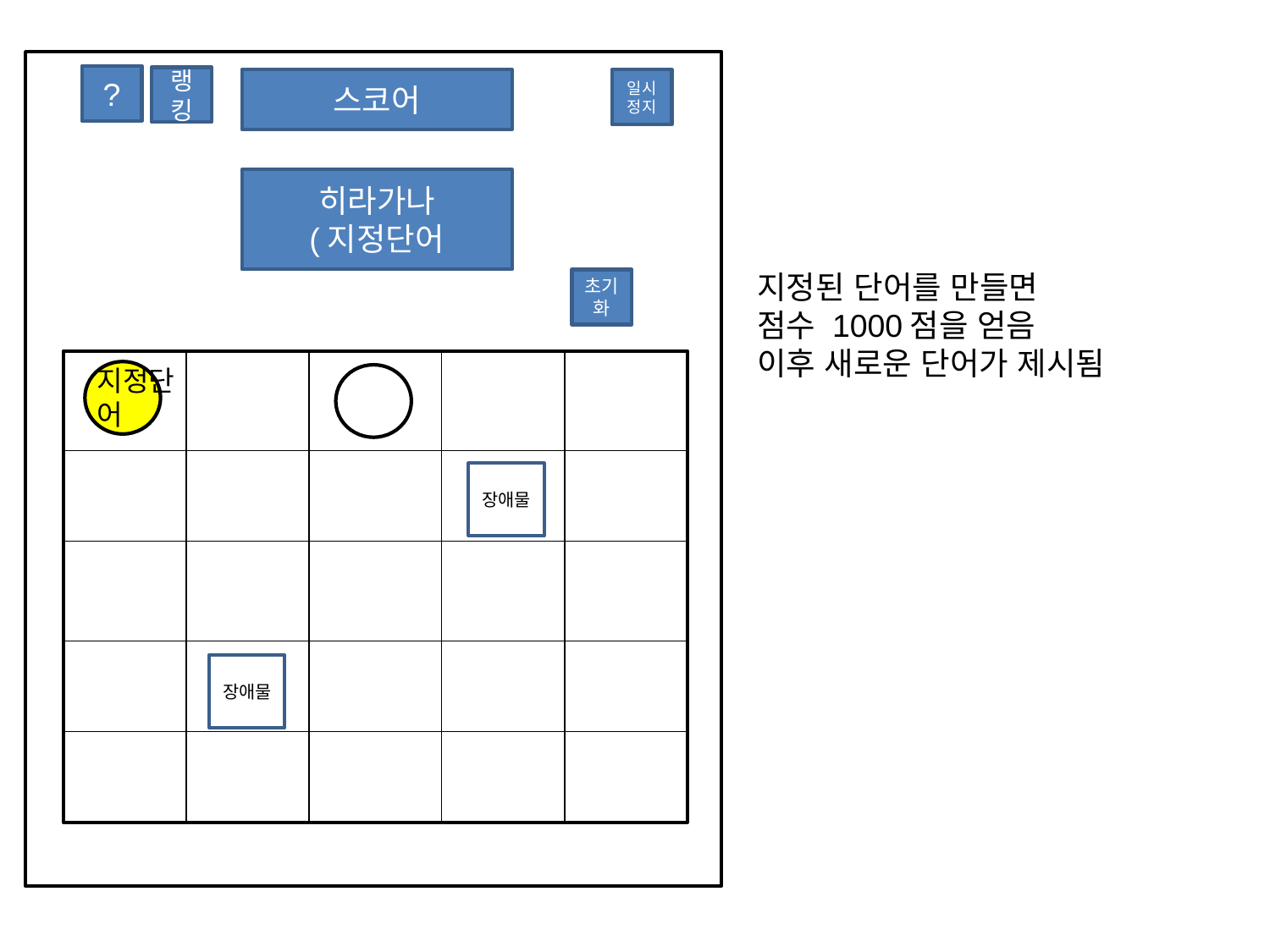

?
랭킹
스코어
일시정지
히라가나
(지정단어
지정된 단어를 만들면
점수 1000점을 얻음
이후 새로운 단어가 제시됨
초기화

지정단어

장애물
장애물